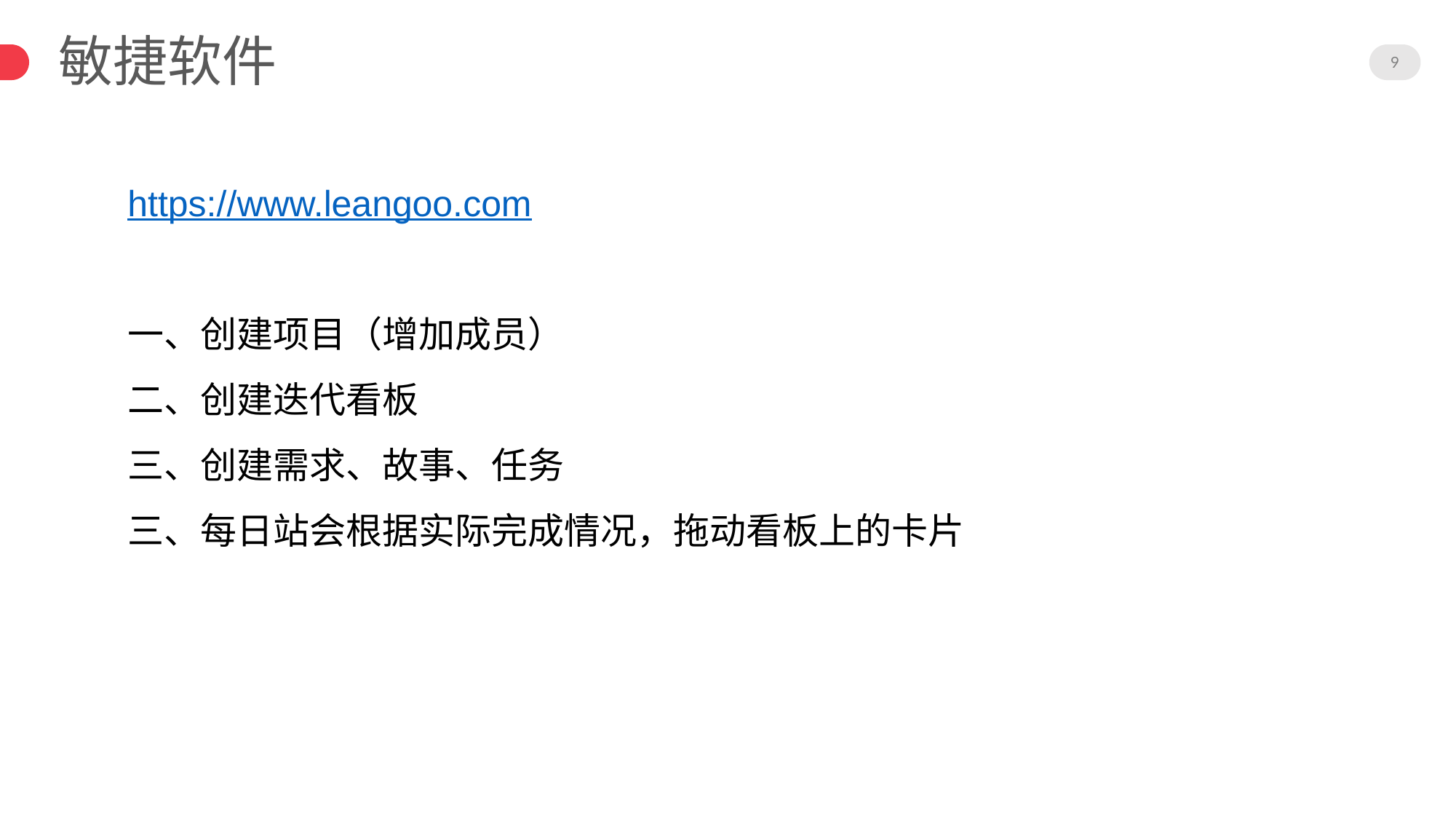

敏捷软件
9
https://www.leangoo.com

一、创建项目（增加成员）
二、创建迭代看板
三、创建需求、故事、任务
三、每日站会根据实际完成情况，拖动看板上的卡片